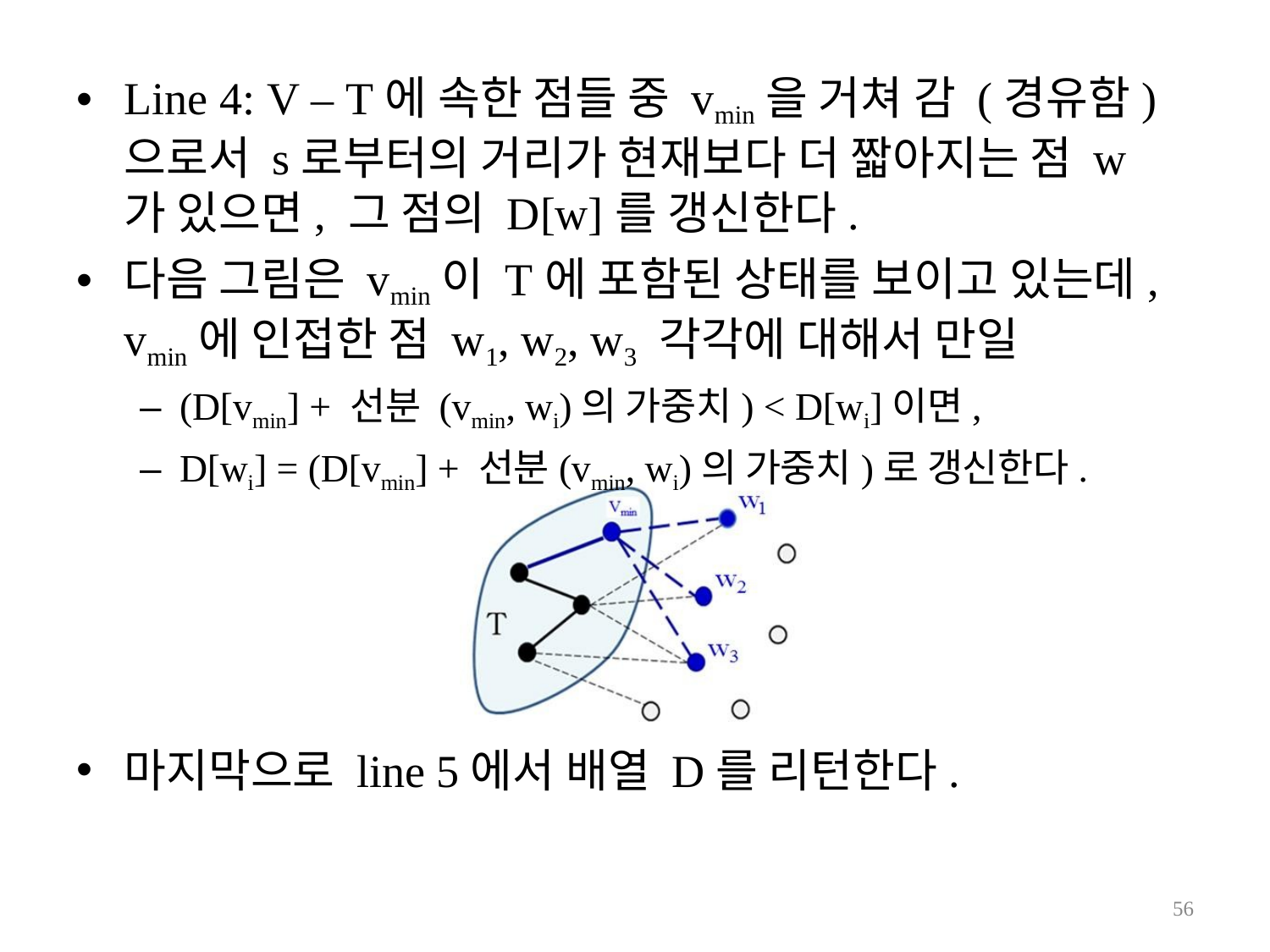

Line 4: V – T에 속한 점들 중 vmin을 거쳐 감 (경유함)  으로서 s로부터의 거리가 현재보다 더 짧아지는 점 w  가 있으면, 그 점의 D[w]를 갱신한다.
다음 그림은 vmin이 T에 포함된 상태를 보이고 있는데,  vmin에 인접한 점 w1, w2, w3 각각에 대해서 만일
(D[vmin] + 선분 (vmin, wi)의 가중치) < D[wi]이면,
D[wi] = (D[vmin] + 선분(vmin, wi)의 가중치)로 갱신한다.

마지막으로 line 5에서 배열 D를 리턴한다.
56